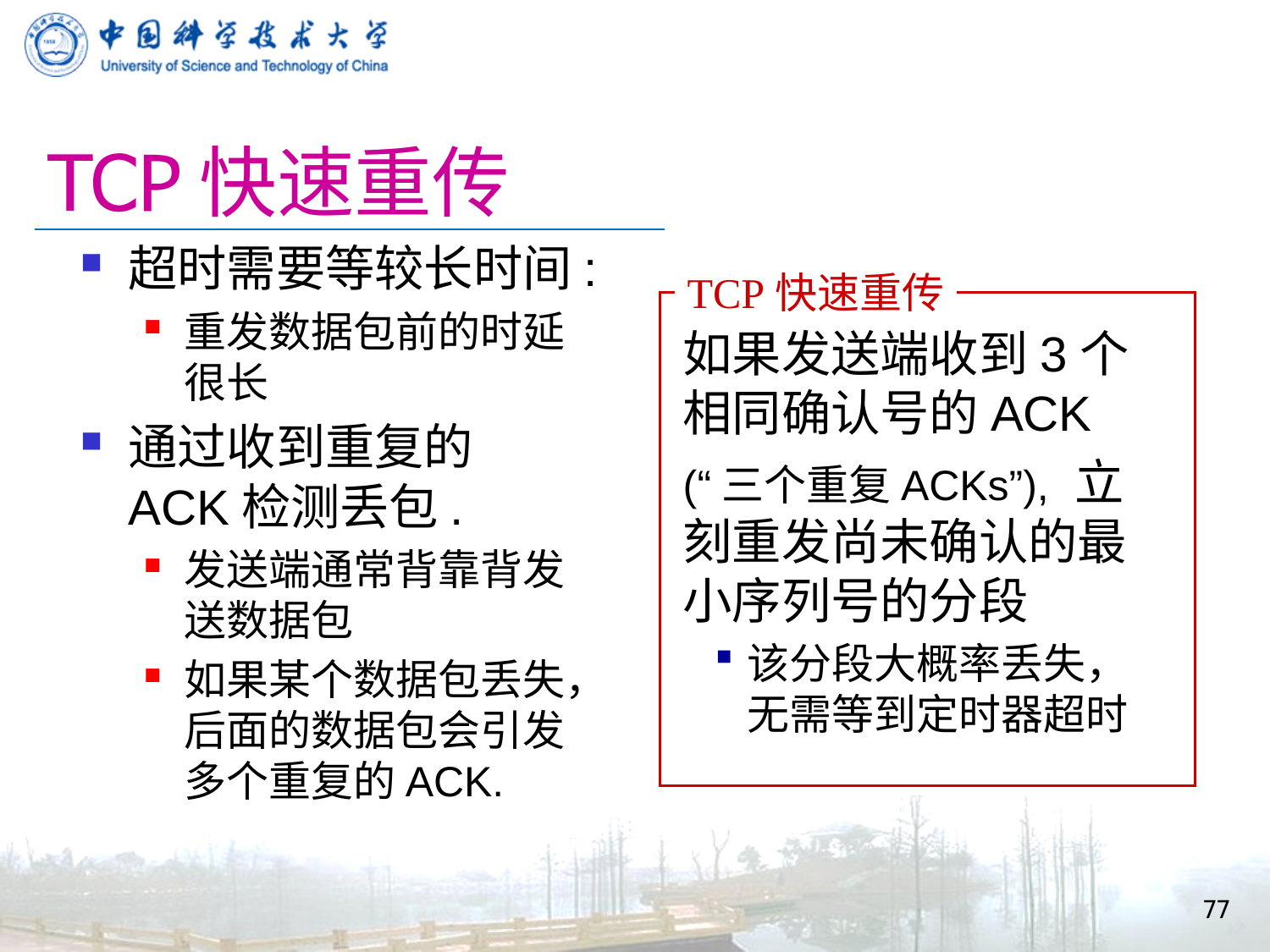

# TCP快速重传
超时需要等较长时间:
重发数据包前的时延很长
通过收到重复的ACK检测丢包.
发送端通常背靠背发送数据包
如果某个数据包丢失，后面的数据包会引发多个重复的ACK.

TCP快速重传

如果发送端收到3个相同确认号的ACK
(“三个重复ACKs”), 立刻重发尚未确认的最小序列号的分段
该分段大概率丢失，无需等到定时器超时

(“triple duplicate ACKs”),
77